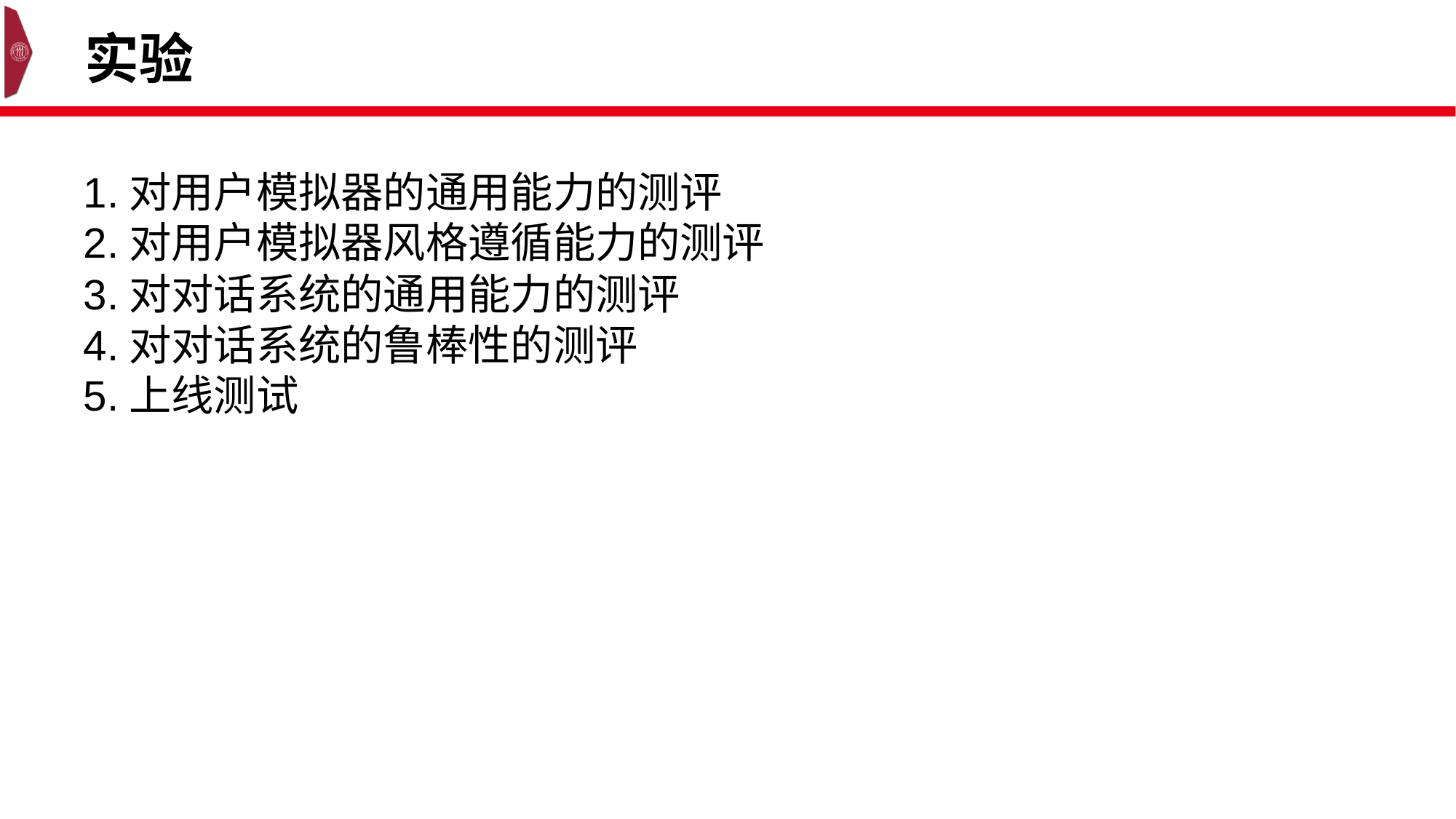

实验
1.对用户模拟器的通用能力的测评
2.对用户模拟器风格遵循能力的测评
3.对对话系统的通用能力的测评
4.对对话系统的鲁棒性的测评
5.上线测试